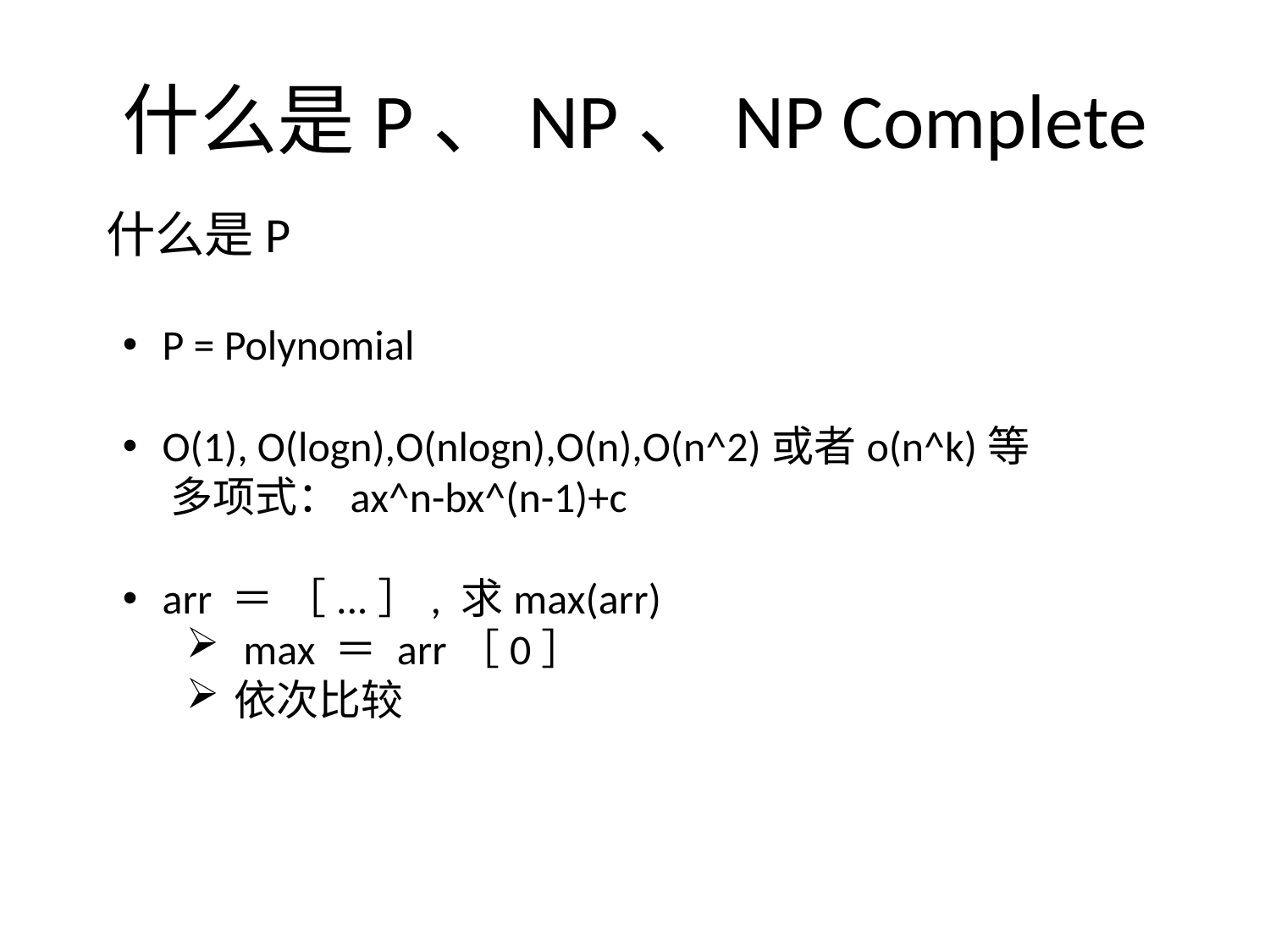

# 什么是P、NP、NP Complete
什么是P
P = Polynomial

O(1), O(logn),O(nlogn),O(n),O(n^2)或者o(n^k)等
    多项式：ax^n-bx^(n-1)+c

arr ＝ ［...］, 求max(arr)
 max ＝ arr［0］
依次比较